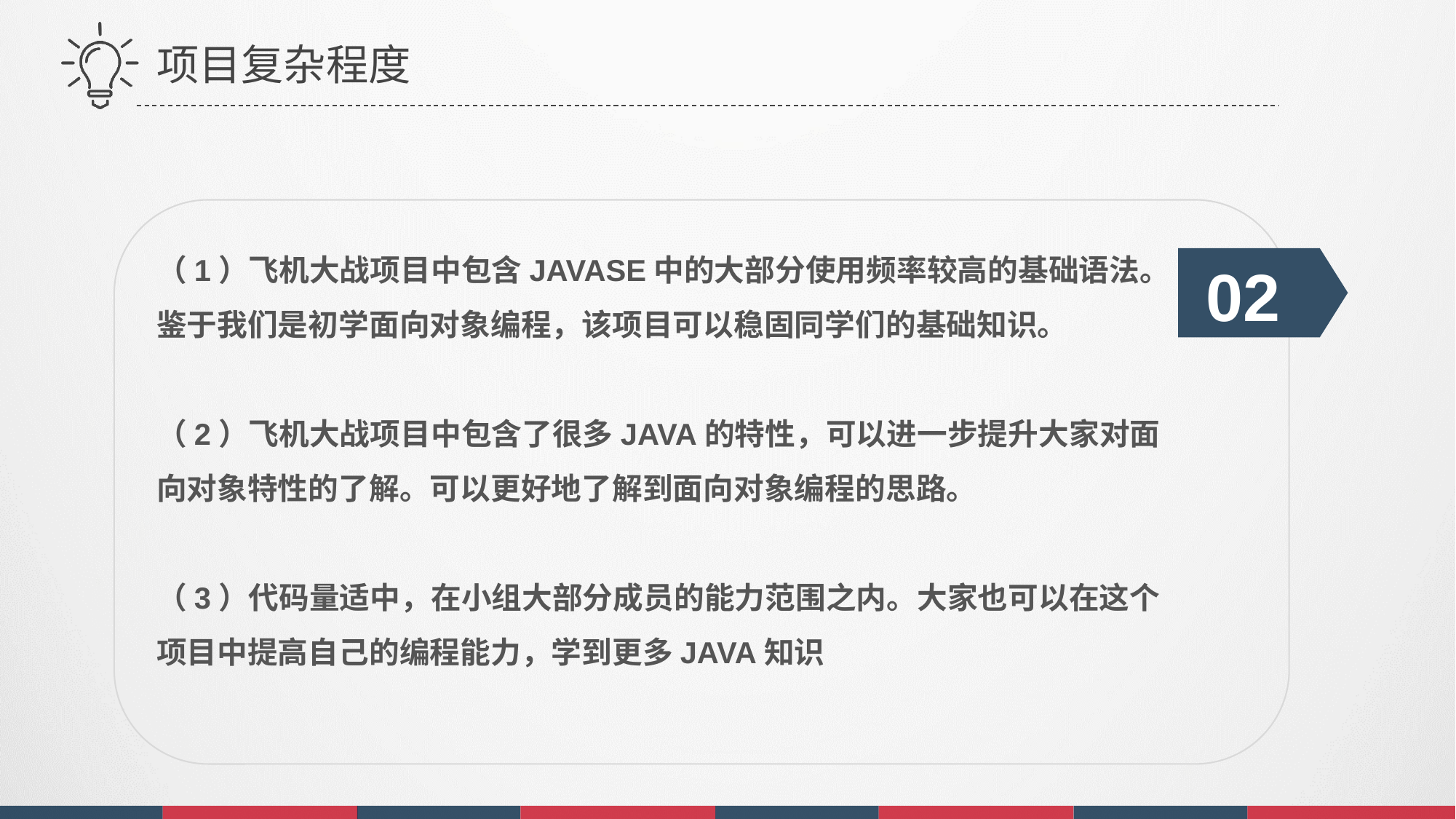

项目复杂程度

（1）飞机大战项目中包含JAVASE中的大部分使用频率较高的基础语法。鉴于我们是初学面向对象编程，该项目可以稳固同学们的基础知识。

（2）飞机大战项目中包含了很多JAVA的特性，可以进一步提升大家对面向对象特性的了解。可以更好地了解到面向对象编程的思路。

（3）代码量适中，在小组大部分成员的能力范围之内。大家也可以在这个项目中提高自己的编程能力，学到更多JAVA知识
02